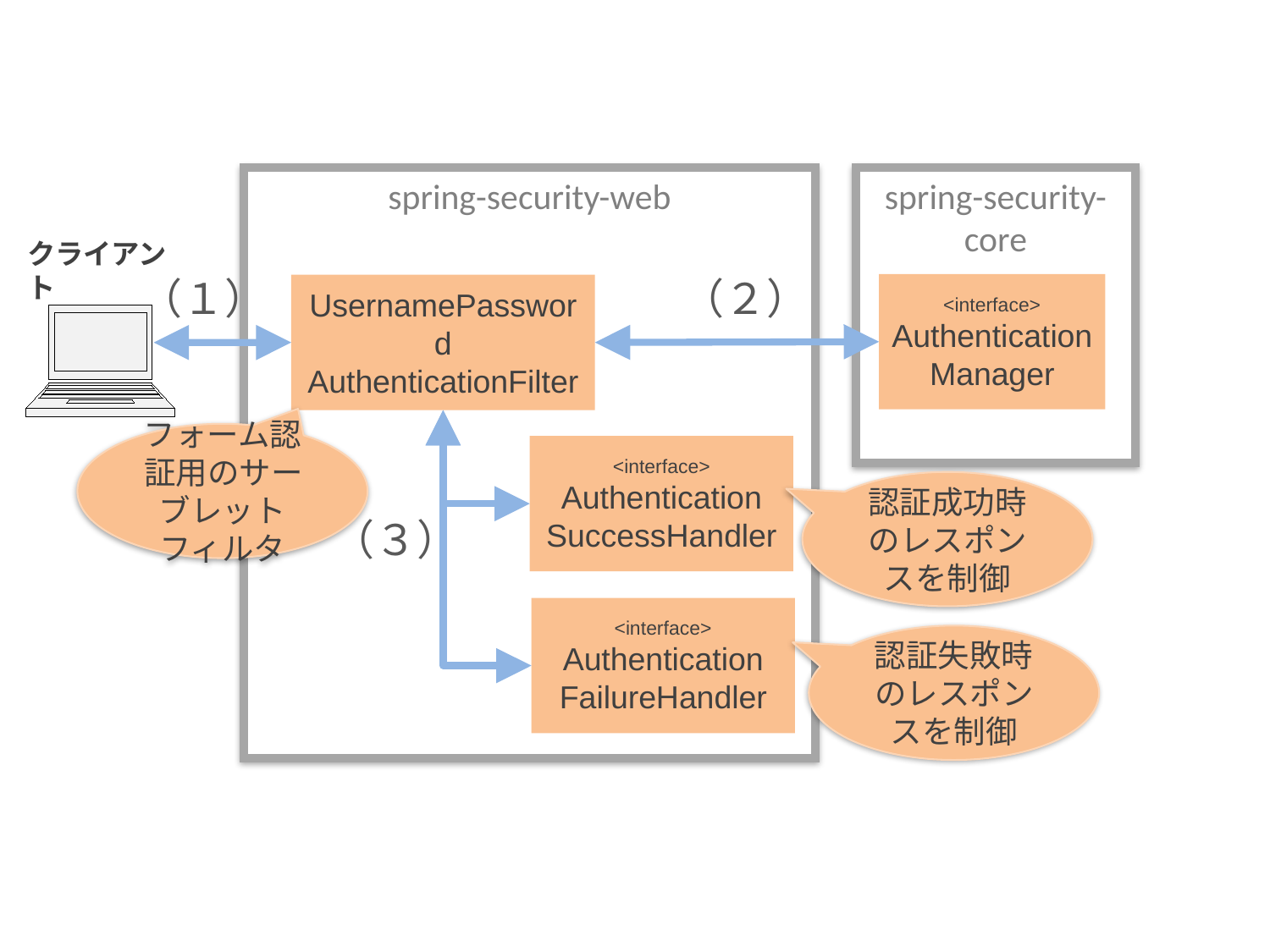

spring-security-web
spring-security-core
クライアント
（１）
（２）
<interface> Authentication
Manager
UsernamePassword
AuthenticationFilter

フォーム認証用のサーブレットフィルタ
<interface>
Authentication
SuccessHandler
認証成功時のレスポンスを制御
（３）
<interface>
Authentication
FailureHandler
認証失敗時のレスポンスを制御